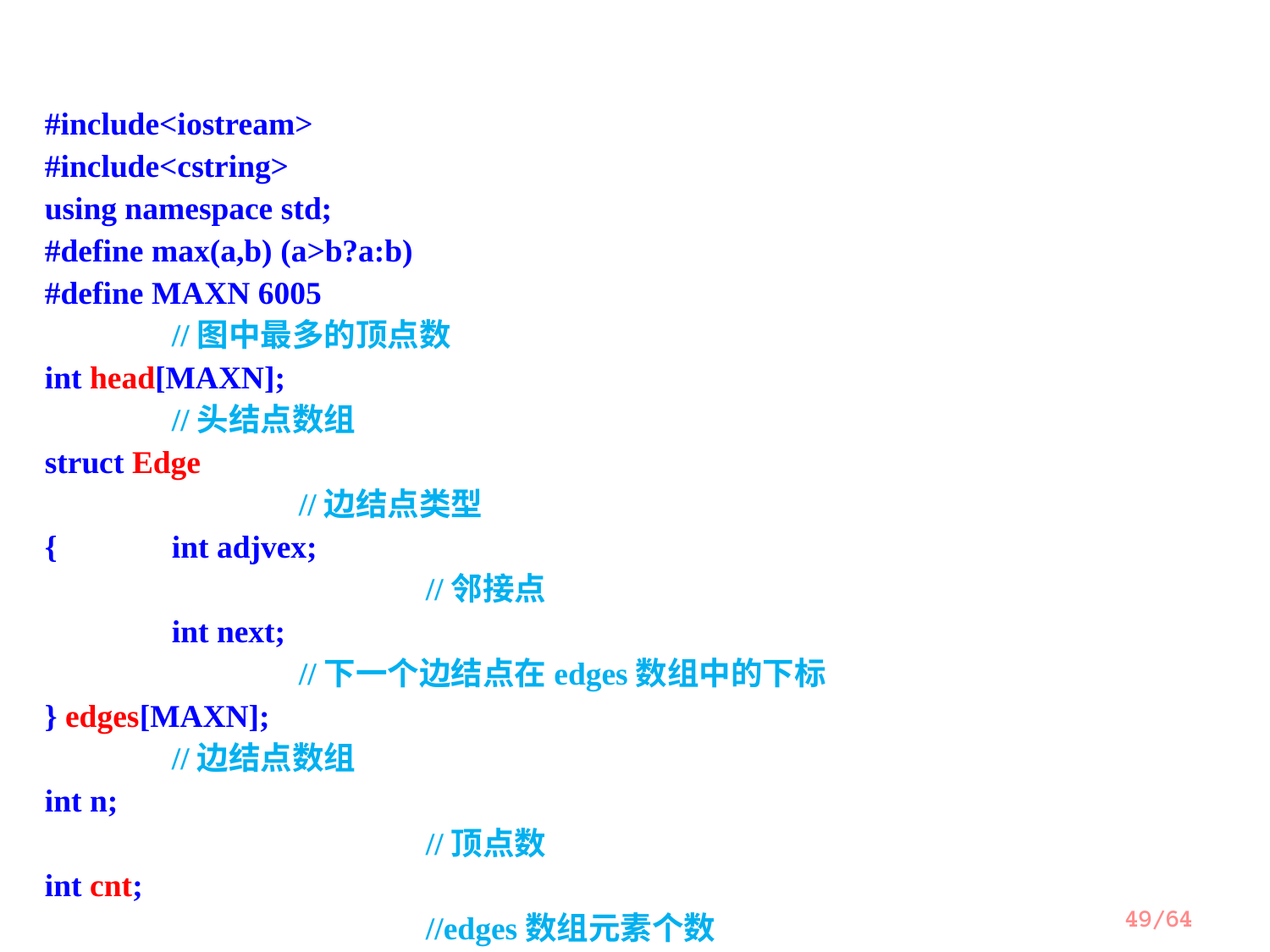

#include<iostream>
#include<cstring>
using namespace std;
#define max(a,b) (a>b?a:b)
#define MAXN 6005								//图中最多的顶点数
int head[MAXN];									//头结点数组
struct Edge										//边结点类型
{	int adjvex;										//邻接点
	int next;										//下一个边结点在edges数组中的下标
} edges[MAXN];									//边结点数组
int n;												//顶点数
int cnt;												//edges数组元素个数
int dp[MAXN][2];									//动态规划数组
int parent[MAXN];								//parent[i]表示员工i的双亲
int value[MAXN];									//value[i]表示员工i的开心指数
49/64